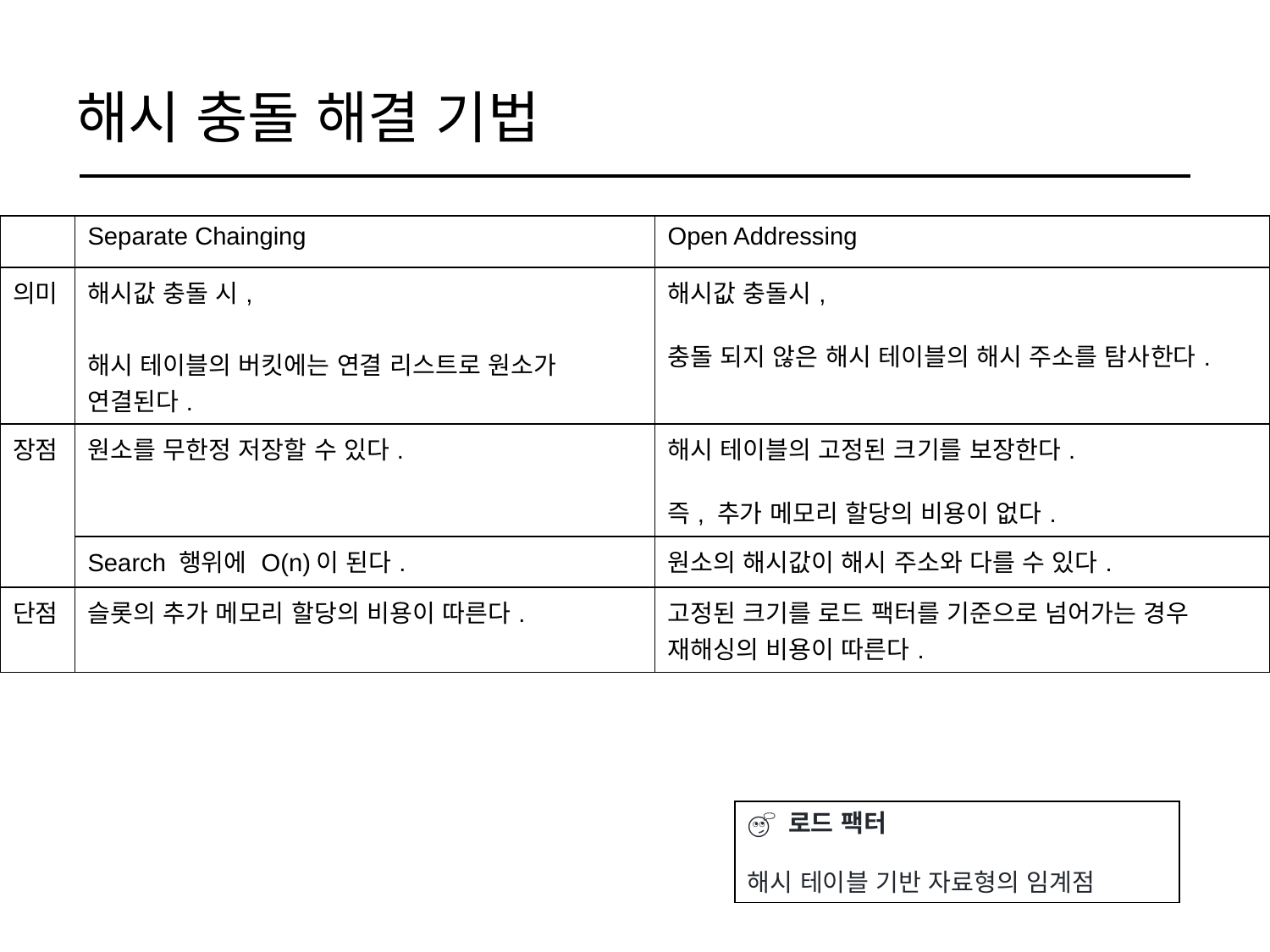

# 해시 충돌 해결 기법
|  | Separate Chainging | Open Addressing |
| --- | --- | --- |
| 의미 | 해시값 충돌 시, 해시 테이블의 버킷에는 연결 리스트로 원소가 연결된다. | 해시값 충돌시, 충돌 되지 않은 해시 테이블의 해시 주소를 탐사한다. |
| 장점 | 원소를 무한정 저장할 수 있다. | 해시 테이블의 고정된 크기를 보장한다. 즉, 추가 메모리 할당의 비용이 없다. |
|  | Search 행위에 O(n)이 된다. | 원소의 해시값이 해시 주소와 다를 수 있다. |
| 단점 | 슬롯의 추가 메모리 할당의 비용이 따른다. | 고정된 크기를 로드 팩터를 기준으로 넘어가는 경우 재해싱의 비용이 따른다. |
🤔 로드 팩터
해시 테이블 기반 자료형의 임계점